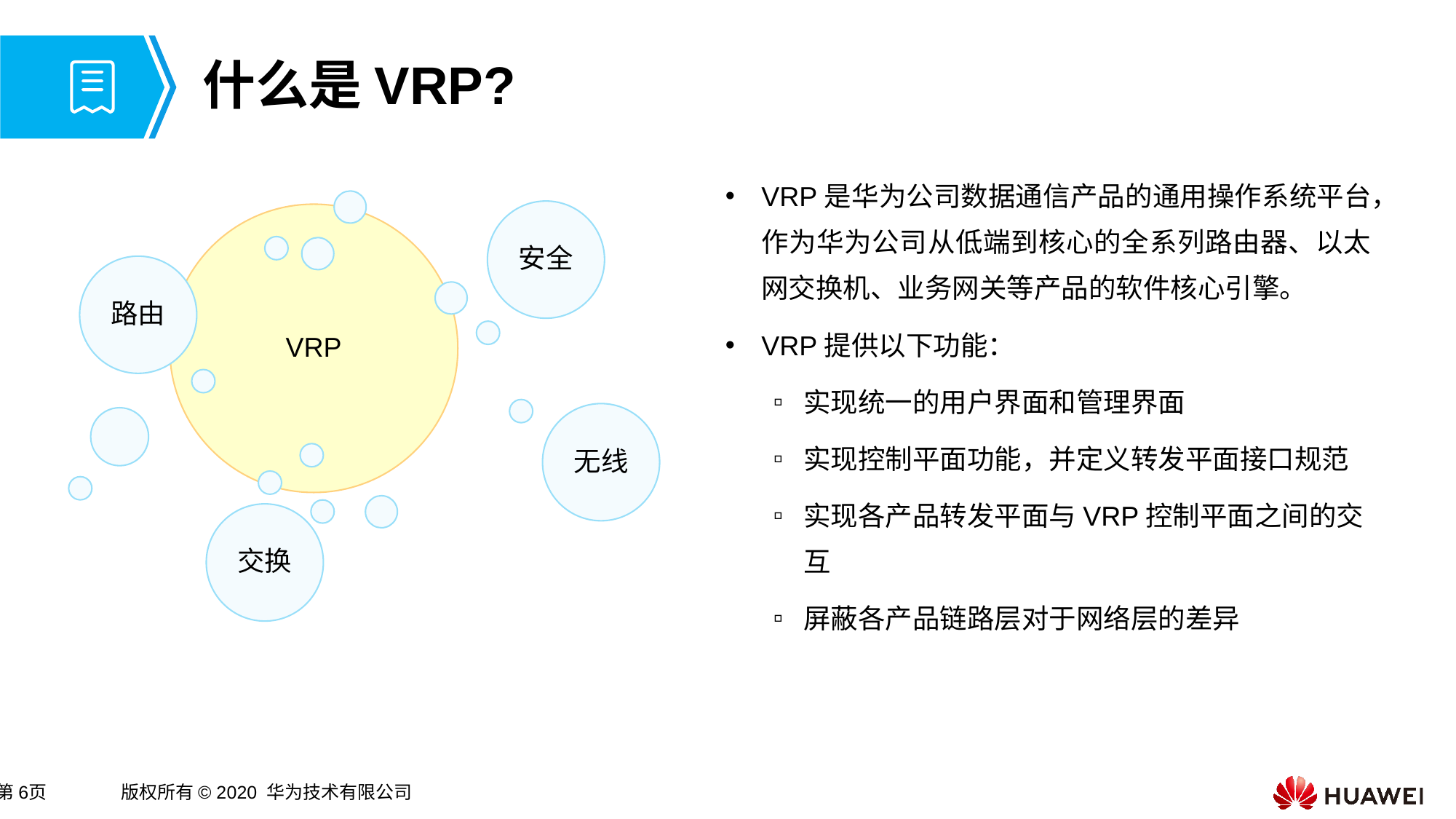

# 什么是VRP?
VRP是华为公司数据通信产品的通用操作系统平台，作为华为公司从低端到核心的全系列路由器、以太网交换机、业务网关等产品的软件核心引擎。
VRP提供以下功能：
实现统一的用户界面和管理界面
实现控制平面功能，并定义转发平面接口规范
实现各产品转发平面与VRP控制平面之间的交互
屏蔽各产品链路层对于网络层的差异

安全
VRP

路由

无线

交换